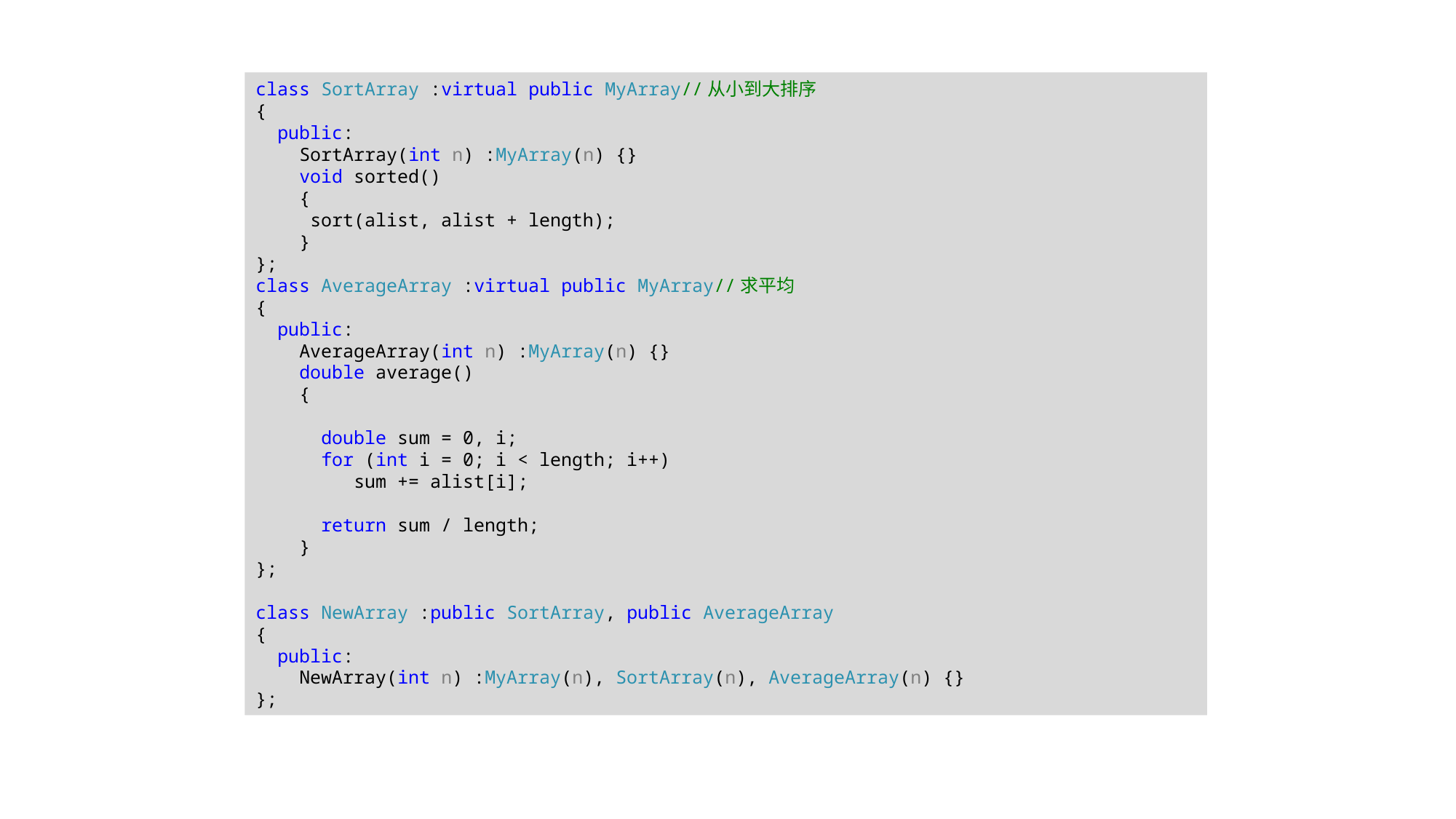

class SortArray :virtual public MyArray//从小到大排序
{
  public:
    SortArray(int n) :MyArray(n) {}
    void sorted()
    {
     sort(alist, alist + length);
    }
};
class AverageArray :virtual public MyArray//求平均
{
  public:
    AverageArray(int n) :MyArray(n) {}
    double average()
    {

      double sum = 0, i;
      for (int i = 0; i < length; i++)
         sum += alist[i];

      return sum / length;
    }
};

class NewArray :public SortArray, public AverageArray
{
  public:
    NewArray(int n) :MyArray(n), SortArray(n), AverageArray(n) {}
};